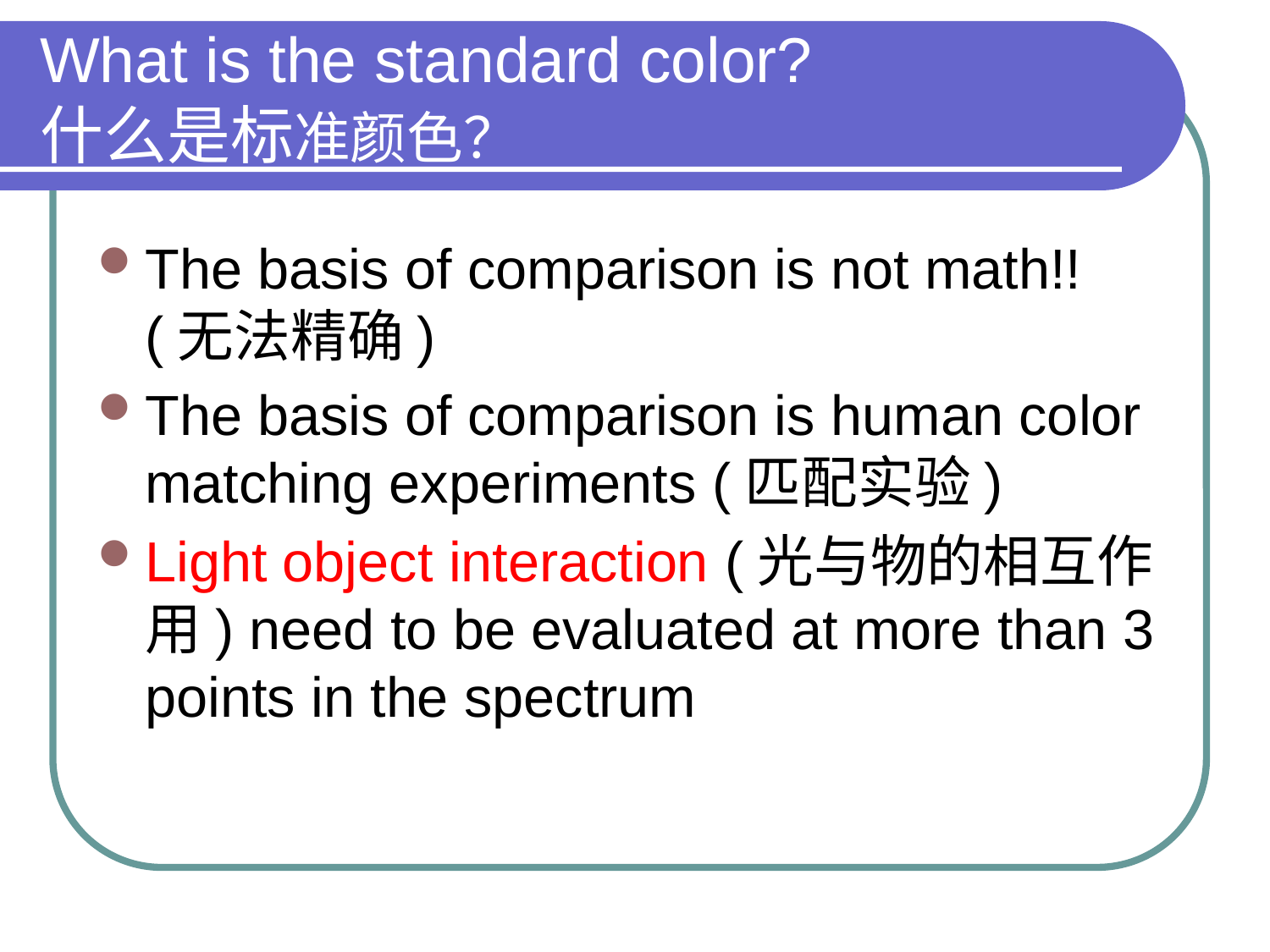

# What is the standard color? 什么是标准颜色？
The basis of comparison is not math!!  (无法精确)
The basis of comparison is human color matching experiments (匹配实验)
Light object interaction (光与物的相互作用) need to be evaluated at more than 3 points in the spectrum